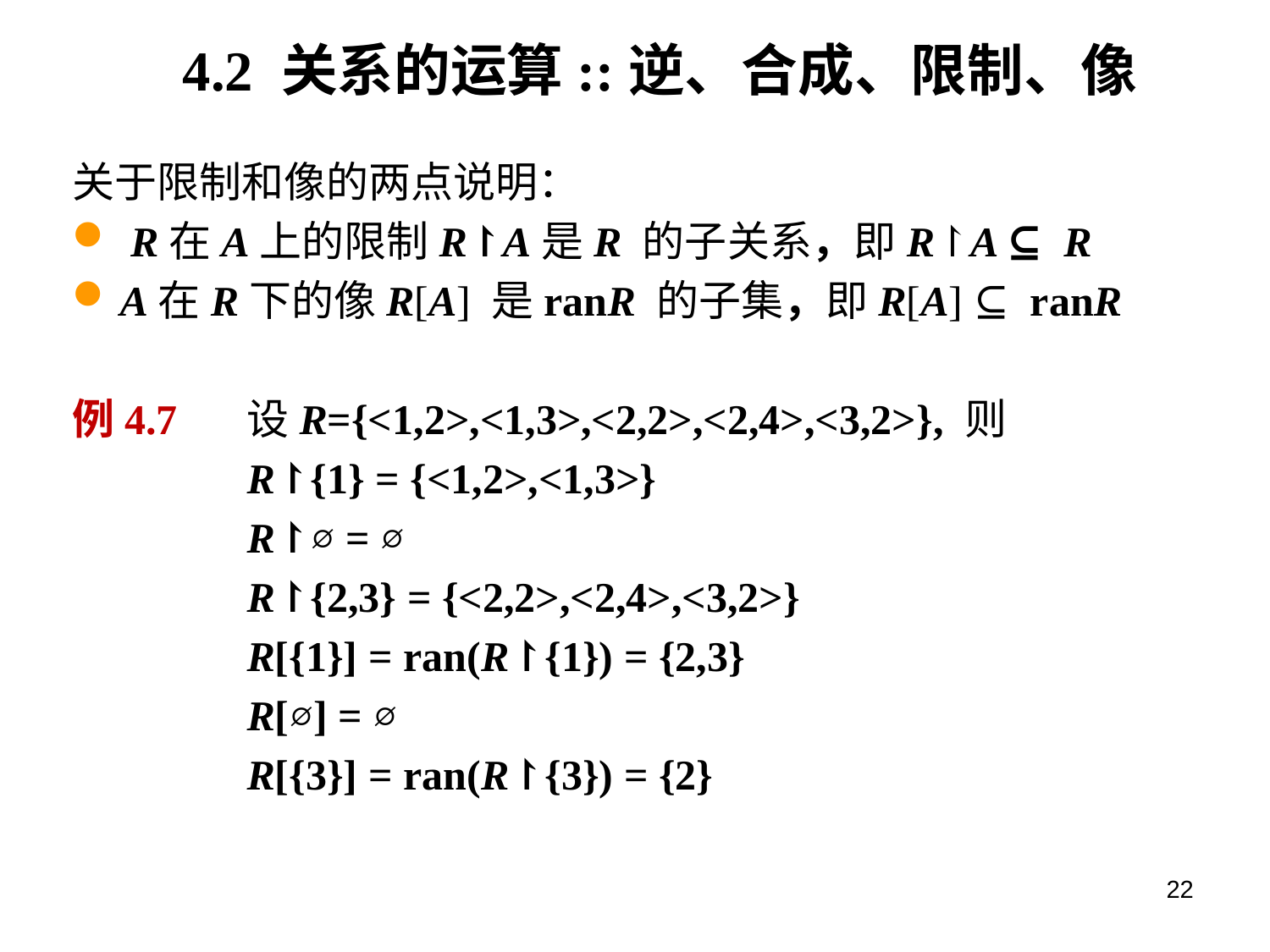

# 4.2 关系的运算::逆、合成、限制、像
关于限制和像的两点说明：
 R在A上的限制R↾A是R 的子关系，即R↾A ⊆  R
A在R下的像R[A] 是ranR 的子集，即R[A] ⊆  ranR

例4.7 	设R={<1,2>,<1,3>,<2,2>,<2,4>,<3,2>}, 则
		R↾{1} = {<1,2>,<1,3>}
		R↾∅ = ∅
		R↾{2,3} = {<2,2>,<2,4>,<3,2>}
		R[{1}] = ran(R↾{1}) = {2,3}
		R[∅] = ∅
		R[{3}] = ran(R↾{3}) = {2}

22